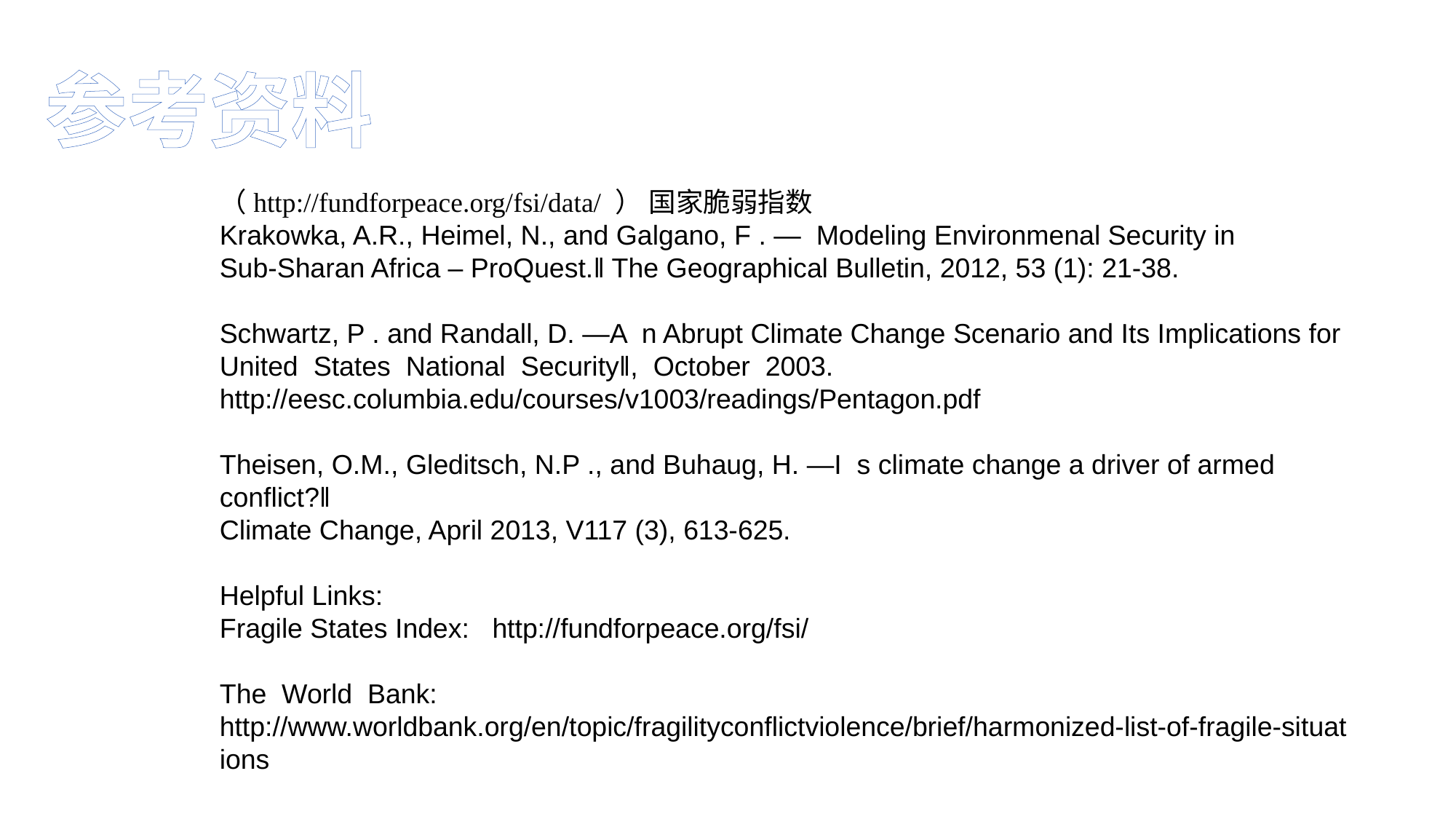

参考资料

（http://fundforpeace.org/fsi/data/ ） 国家脆弱指数
Krakowka, A.R., Heimel, N., and Galgano, F . ―  Modeling Environmenal Security in
Sub-Sharan Africa – ProQuest.‖ The Geographical Bulletin, 2012, 53 (1): 21-38.

Schwartz, P . and Randall, D. ―A  n Abrupt Climate Change Scenario and Its Implications for
United  States  National  Security‖,  October  2003.
http://eesc.columbia.edu/courses/v1003/readings/Pentagon.pdf

Theisen, O.M., Gleditsch, N.P ., and Buhaug, H. ―I  s climate change a driver of armed
conflict?‖
Climate Change, April 2013, V117 (3), 613-625.

Helpful Links:
Fragile States Index:   http://fundforpeace.org/fsi/

The  World  Bank:
http://www.worldbank.org/en/topic/fragilityconflictviolence/brief/harmonized-list-of-fragile-situat
ions